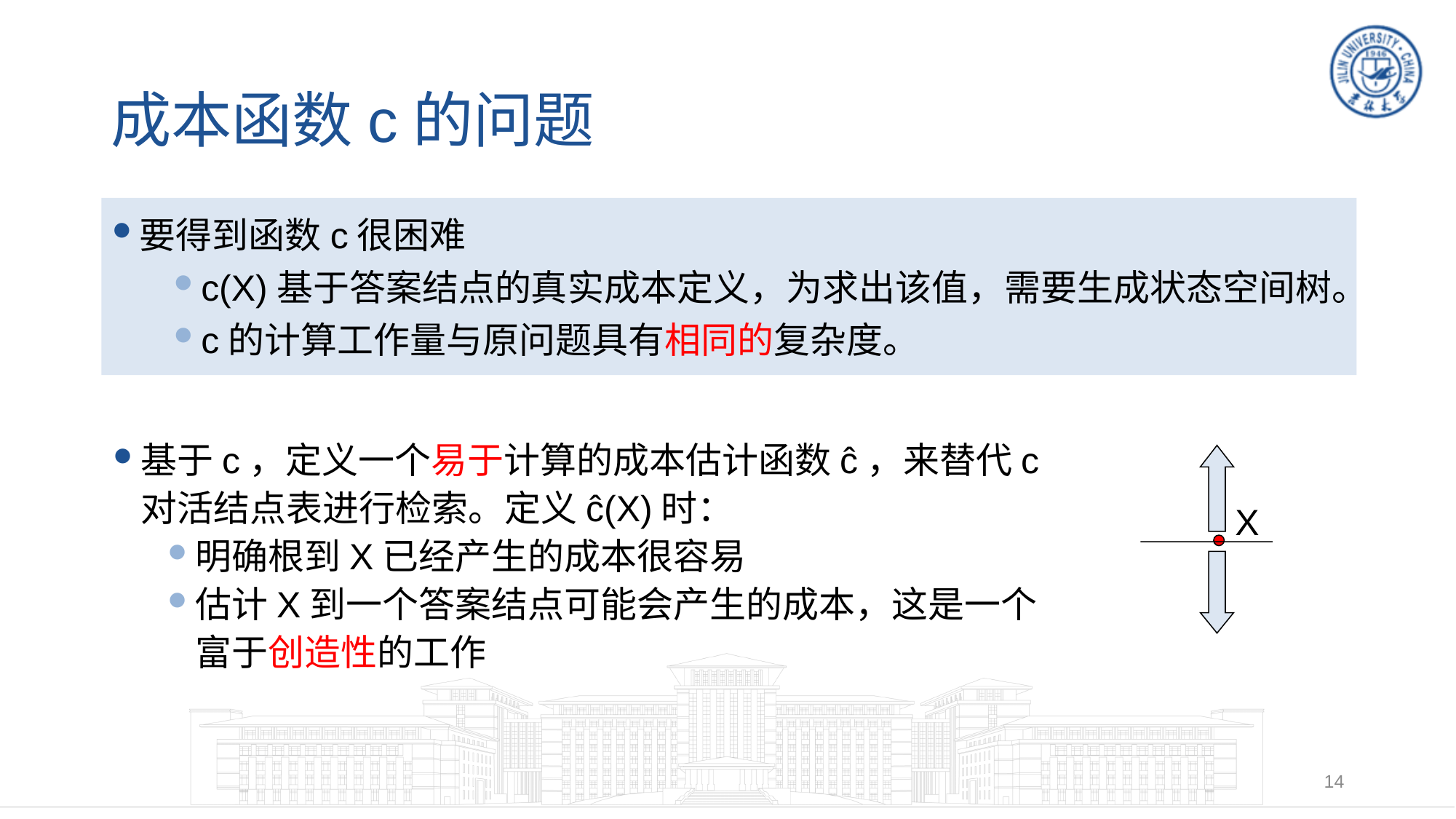

# 成本函数c的问题
要得到函数c很困难
c(X)基于答案结点的真实成本定义，为求出该值，需要生成状态空间树。
c的计算工作量与原问题具有相同的复杂度。
基于c，定义一个易于计算的成本估计函数ĉ，来替代c对活结点表进行检索。定义ĉ(X)时：
明确根到X已经产生的成本很容易
估计X到一个答案结点可能会产生的成本，这是一个富于创造性的工作

X

14